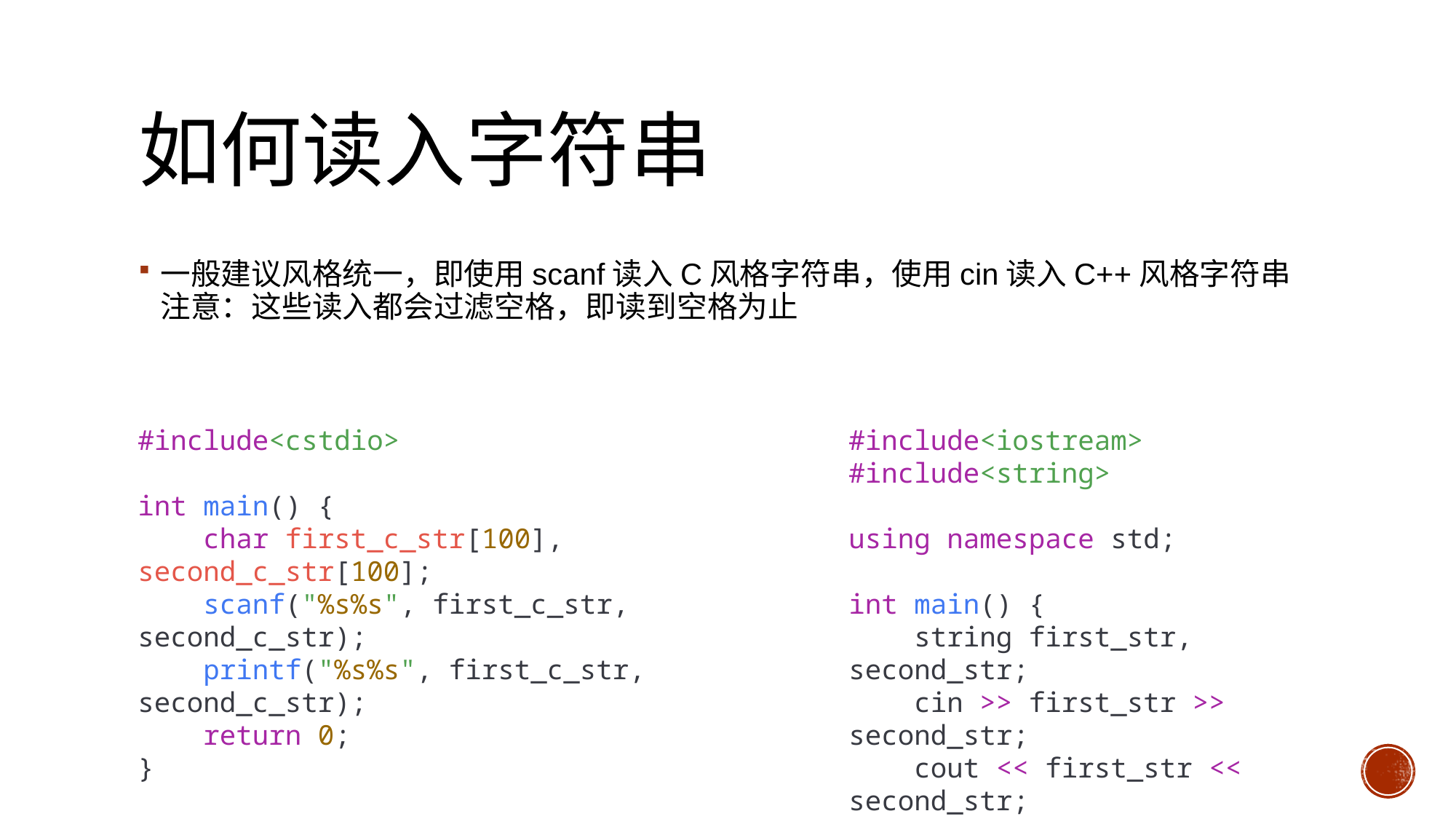

# 如何读入字符串
一般建议风格统一，即使用scanf读入C风格字符串，使用cin读入C++风格字符串
注意：这些读入都会过滤空格，即读到空格为止

#include<cstdio>
int main() {
    char first_c_str[100], second_c_str[100];
    scanf("%s%s", first_c_str, second_c_str);
    printf("%s%s", first_c_str, second_c_str);
    return 0;
}

#include<iostream>
#include<string>
using namespace std;
int main() {
    string first_str, second_str;
    cin >> first_str >> second_str;
    cout << first_str << second_str;
    return 0;
}